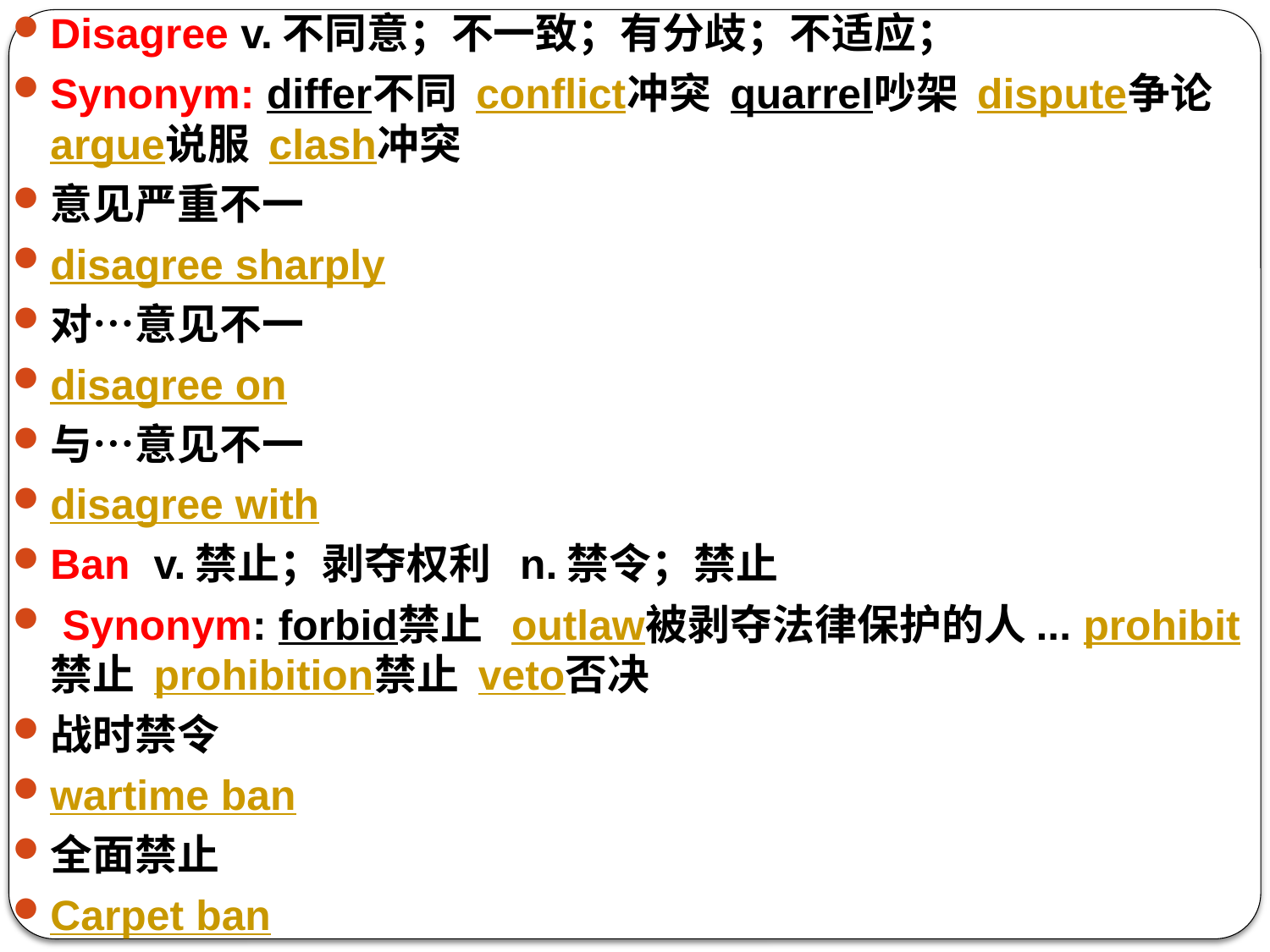

Disagree v.不同意；不一致；有分歧；不适应；
Synonym: differ不同 conflict冲突 quarrel吵架 dispute争论 argue说服 clash冲突
意见严重不一
disagree sharply
对…意见不一
disagree on
与…意见不一
disagree with
Ban  v.禁止；剥夺权利  n.禁令；禁止
 Synonym: forbid禁止  outlaw被剥夺法律保护的人... prohibit禁止 prohibition禁止 veto否决
战时禁令
wartime ban
全面禁止
Carpet ban